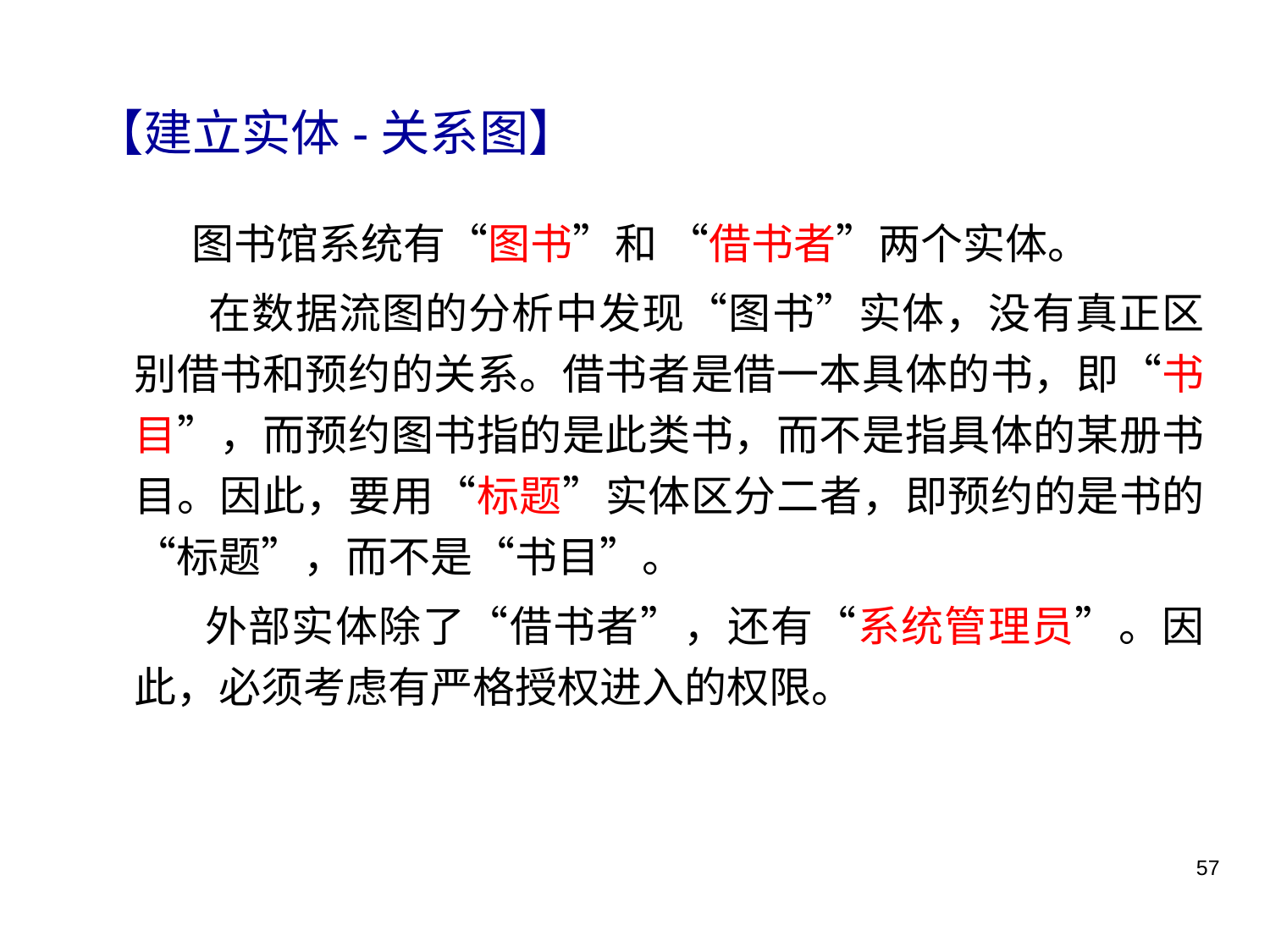

【建立实体-关系图】
          图书馆系统有“图书”和 “借书者”两个实体。
	      在数据流图的分析中发现“图书”实体，没有真正区别借书和预约的关系。借书者是借一本具体的书，即“书目”，而预约图书指的是此类书，而不是指具体的某册书目。因此，要用“标题”实体区分二者，即预约的是书的“标题”，而不是“书目”。
          外部实体除了“借书者”，还有“系统管理员”。因此，必须考虑有严格授权进入的权限。
57